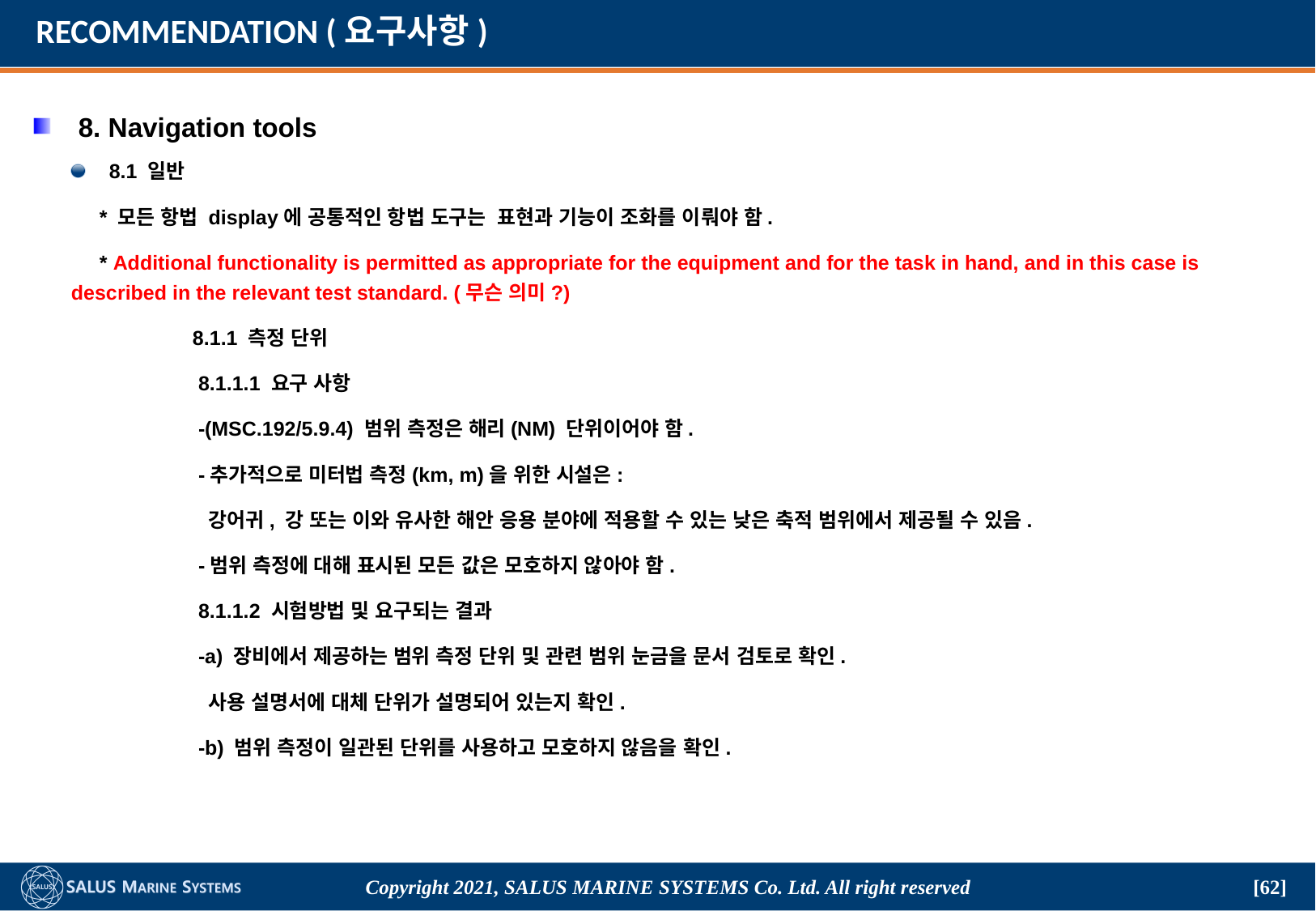

# RECOMMENDATION (요구사항)
8. Navigation tools
8.1 일반
     * 모든 항법 display에 공통적인 항법 도구는  표현과 기능이 조화를 이뤄야 함.
     * Additional functionality is permitted as appropriate for the equipment and for the task in hand, and in this case is described in the relevant test standard. (무슨 의미?)
	8.1.1 측정 단위
	 8.1.1.1 요구 사항
	 -(MSC.192/5.9.4) 범위 측정은 해리(NM) 단위이어야 함.
	 -추가적으로 미터법 측정(km, m)을 위한 시설은:
	  강어귀, 강 또는 이와 유사한 해안 응용 분야에 적용할 수 있는 낮은 축적 범위에서 제공될 수 있음.
	 -범위 측정에 대해 표시된 모든 값은 모호하지 않아야 함.
	 8.1.1.2 시험방법 및 요구되는 결과
	 -a) 장비에서 제공하는 범위 측정 단위 및 관련 범위 눈금을 문서 검토로 확인.
	  사용 설명서에 대체 단위가 설명되어 있는지 확인.
	 -b) 범위 측정이 일관된 단위를 사용하고 모호하지 않음을 확인.
Copyright 2021, SALUS Marine Systems Co. Ltd. All right reserved
[62]